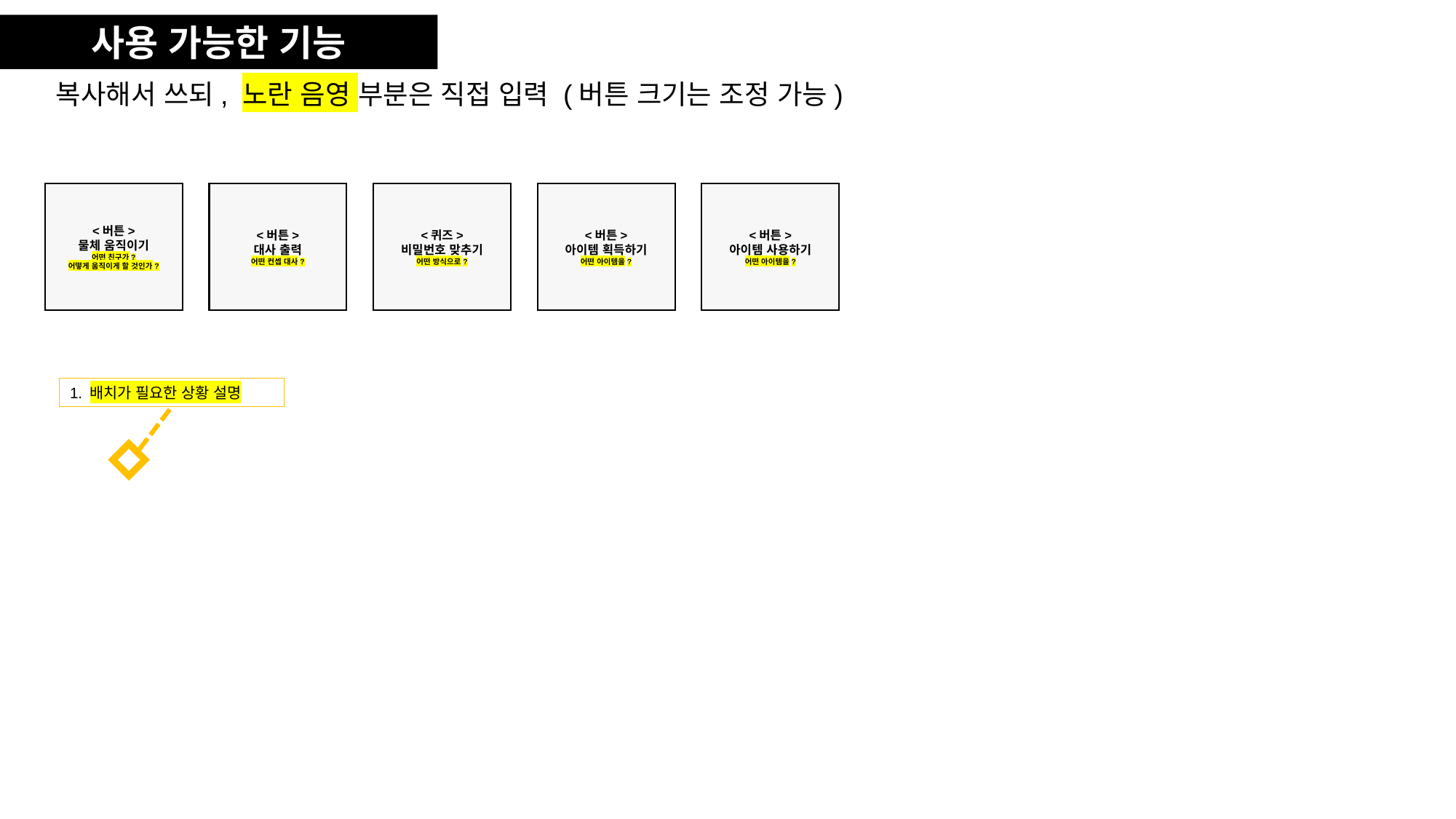

사용 가능한 기능
복사해서 쓰되, 노란 음영 부분은 직접 입력 (버튼 크기는 조정 가능)
<버튼>
물체 움직이기
어떤 친구가?
어떻게 움직이게 할 것인가?
<버튼>
대사 출력
어떤 컨셉 대사?
<퀴즈>
비밀번호 맞추기
어떤 방식으로?
<버튼>
아이템 획득하기
어떤 아이템을?
<버튼>
아이템 사용하기
어떤 아이템을?
1. 배치가 필요한 상황 설명